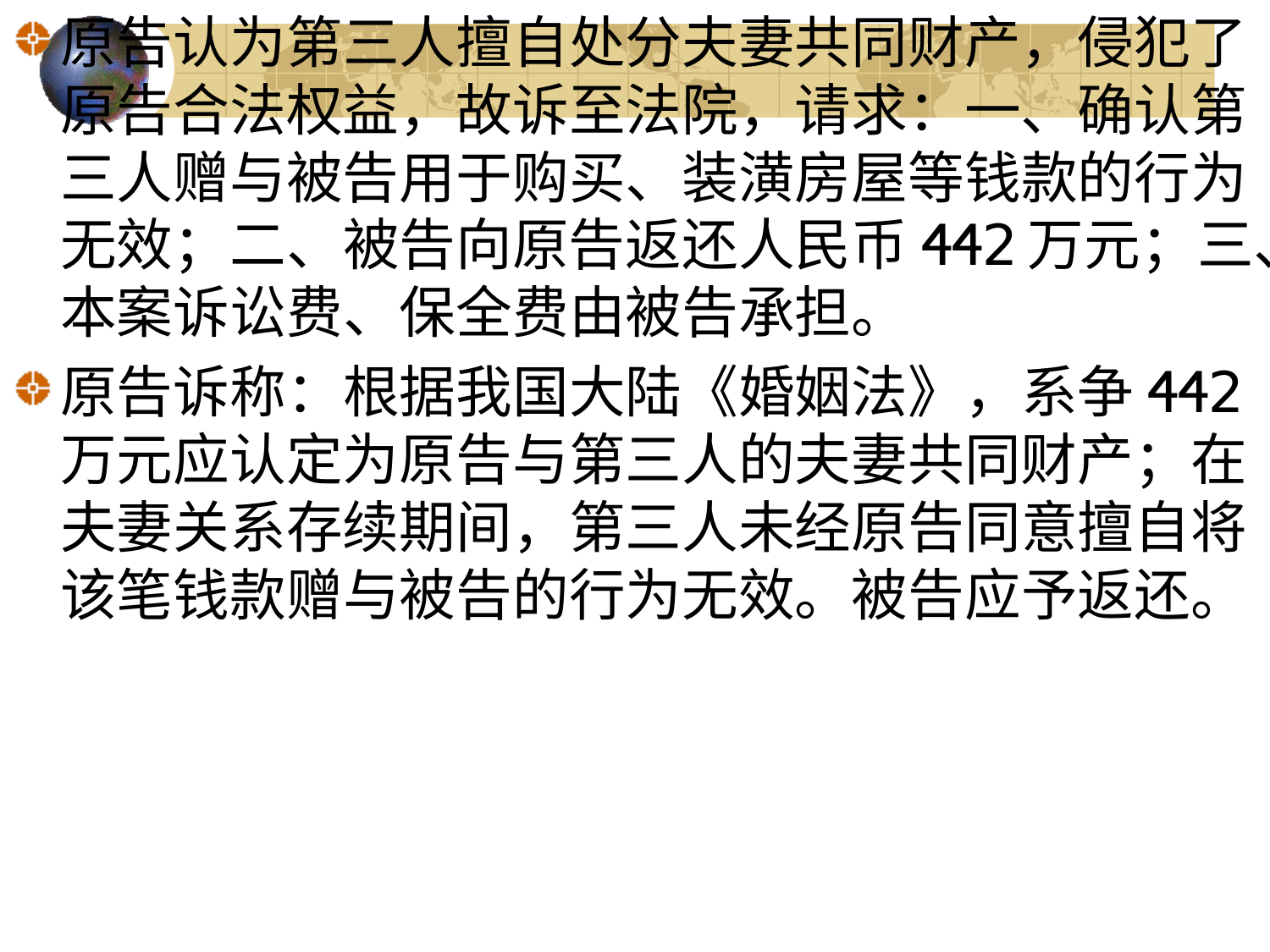

原告认为第三人擅自处分夫妻共同财产，侵犯了原告合法权益，故诉至法院，请求：一、确认第三人赠与被告用于购买、装潢房屋等钱款的行为无效；二、被告向原告返还人民币442万元；三、本案诉讼费、保全费由被告承担。
原告诉称：根据我国大陆《婚姻法》，系争442万元应认定为原告与第三人的夫妻共同财产；在夫妻关系存续期间，第三人未经原告同意擅自将该笔钱款赠与被告的行为无效。被告应予返还。